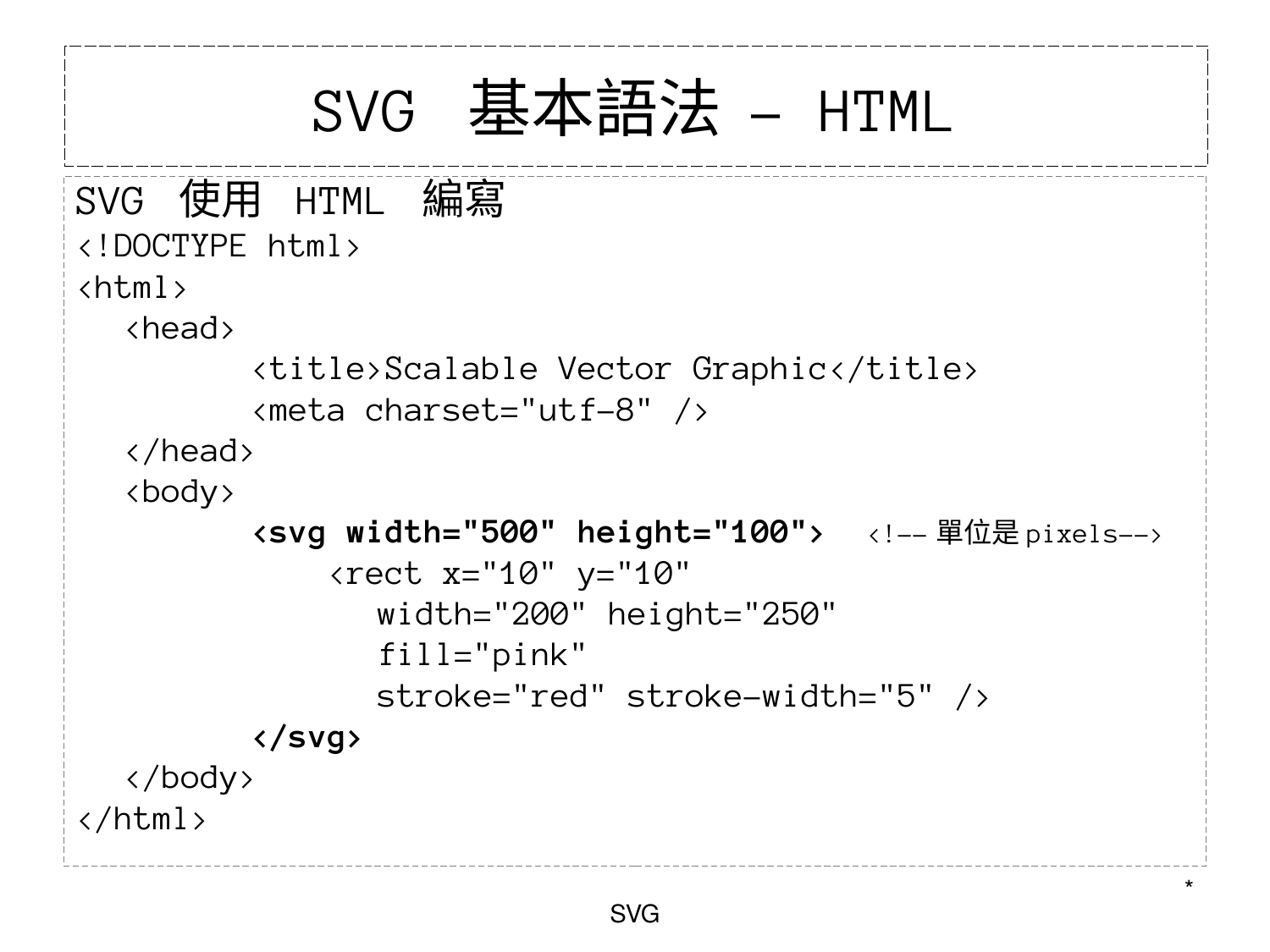

# SVG 基本語法 - HTML
SVG 使用 HTML 編寫
<!DOCTYPE html>
<html>
	<head>
		<title>Scalable Vector Graphic</title>
		<meta charset="utf-8" />
	</head>
	<body>
		<svg width="500" height="100">  <!--單位是pixels-->
		    <rect x="10" y="10"
			width="200" height="250"
			fill="pink"
			stroke="red" stroke-width="5" />
		</svg>
	</body>
</html>
*
SVG